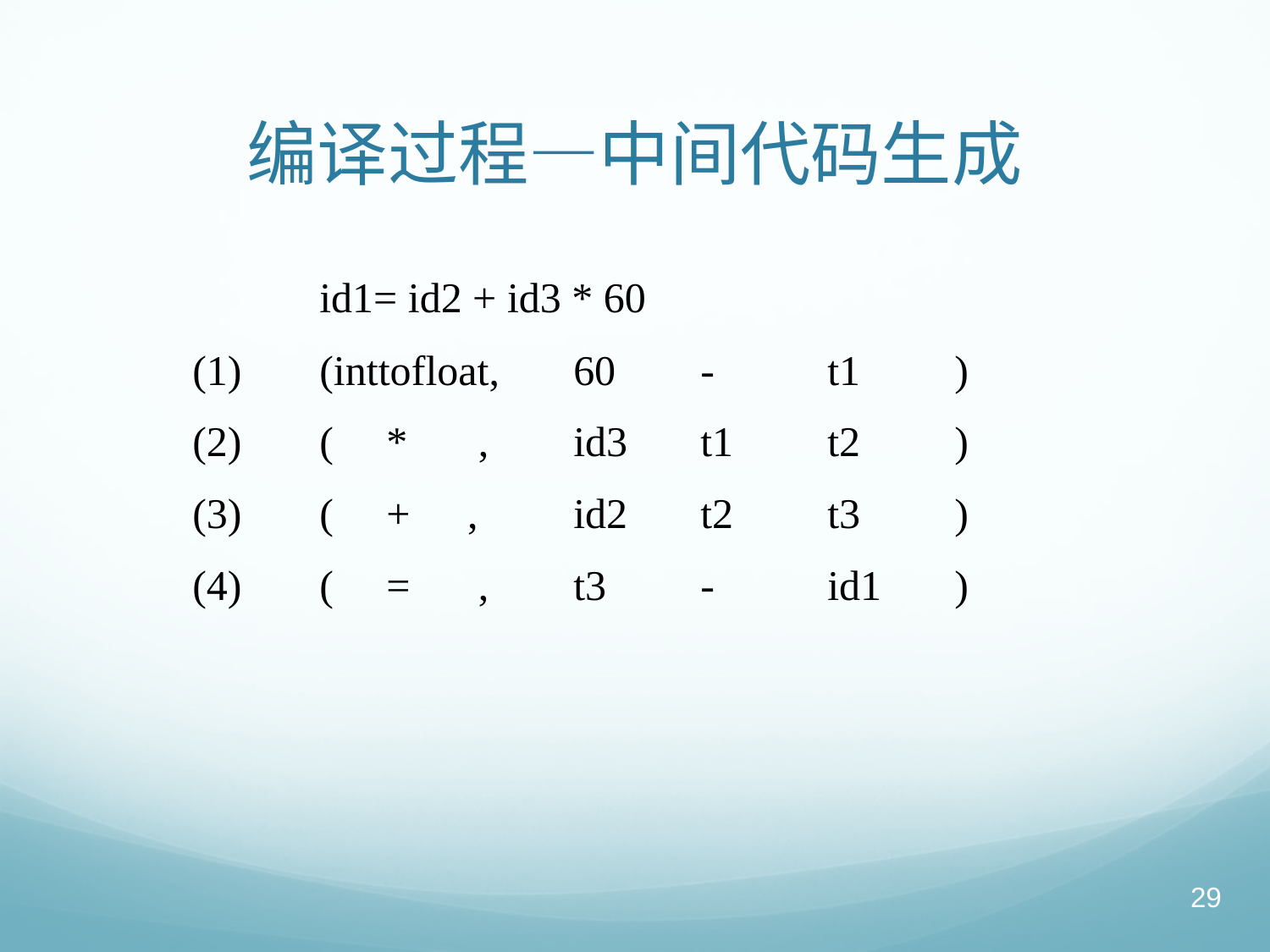

# 编译过程—中间代码生成
	id1= id2 + id3 * 60
(1)	(inttofloat,	60	-	t1	)
(2)	(     *	   ,	id3	t1	t2	)
(3)	(     +	  ,	id2	t2	t3	)
(4)	(     =	   ,	t3	-	id1	)

29